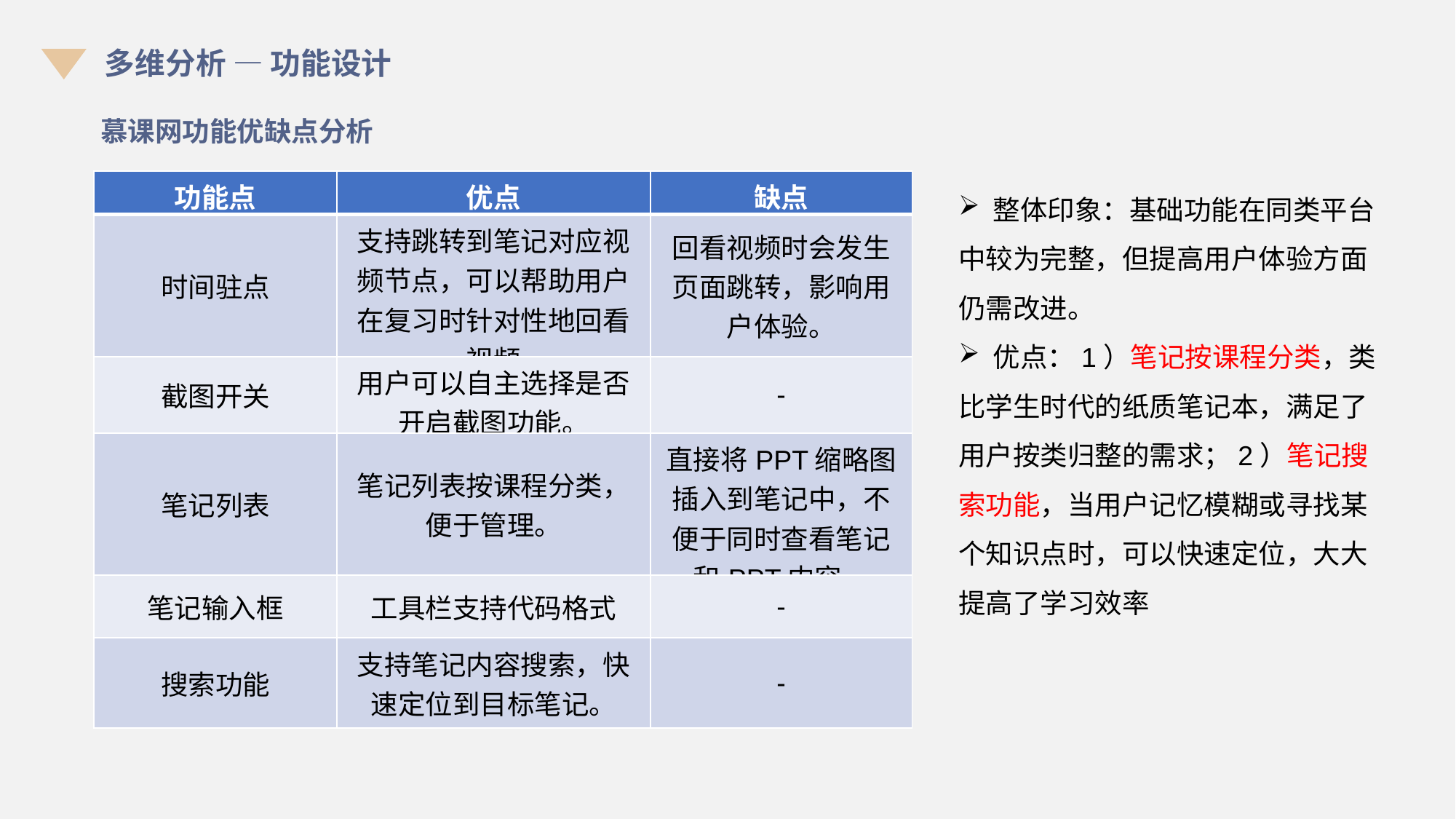

多维分析 — 功能设计

慕课网功能优缺点分析
| 功能点 | 优点 | 缺点 |
| --- | --- | --- |
| 时间驻点 | 支持跳转到笔记对应视频节点，可以帮助用户在复习时针对性地回看视频 | 回看视频时会发生页面跳转，影响用户体验。 |
| 截图开关 | 用户可以自主选择是否开启截图功能。 | - |
| 笔记列表 | 笔记列表按课程分类，便于管理。 | 直接将PPT缩略图插入到笔记中，不便于同时查看笔记和PPT内容。 |
| 笔记输入框 | 工具栏支持代码格式 | - |
| 搜索功能 | 支持笔记内容搜索，快速定位到目标笔记。 | - |
 整体印象：基础功能在同类平台中较为完整，但提高用户体验方面仍需改进。
 优点：1）笔记按课程分类，类比学生时代的纸质笔记本，满足了用户按类归整的需求；2）笔记搜索功能，当用户记忆模糊或寻找某个知识点时，可以快速定位，大大提高了学习效率